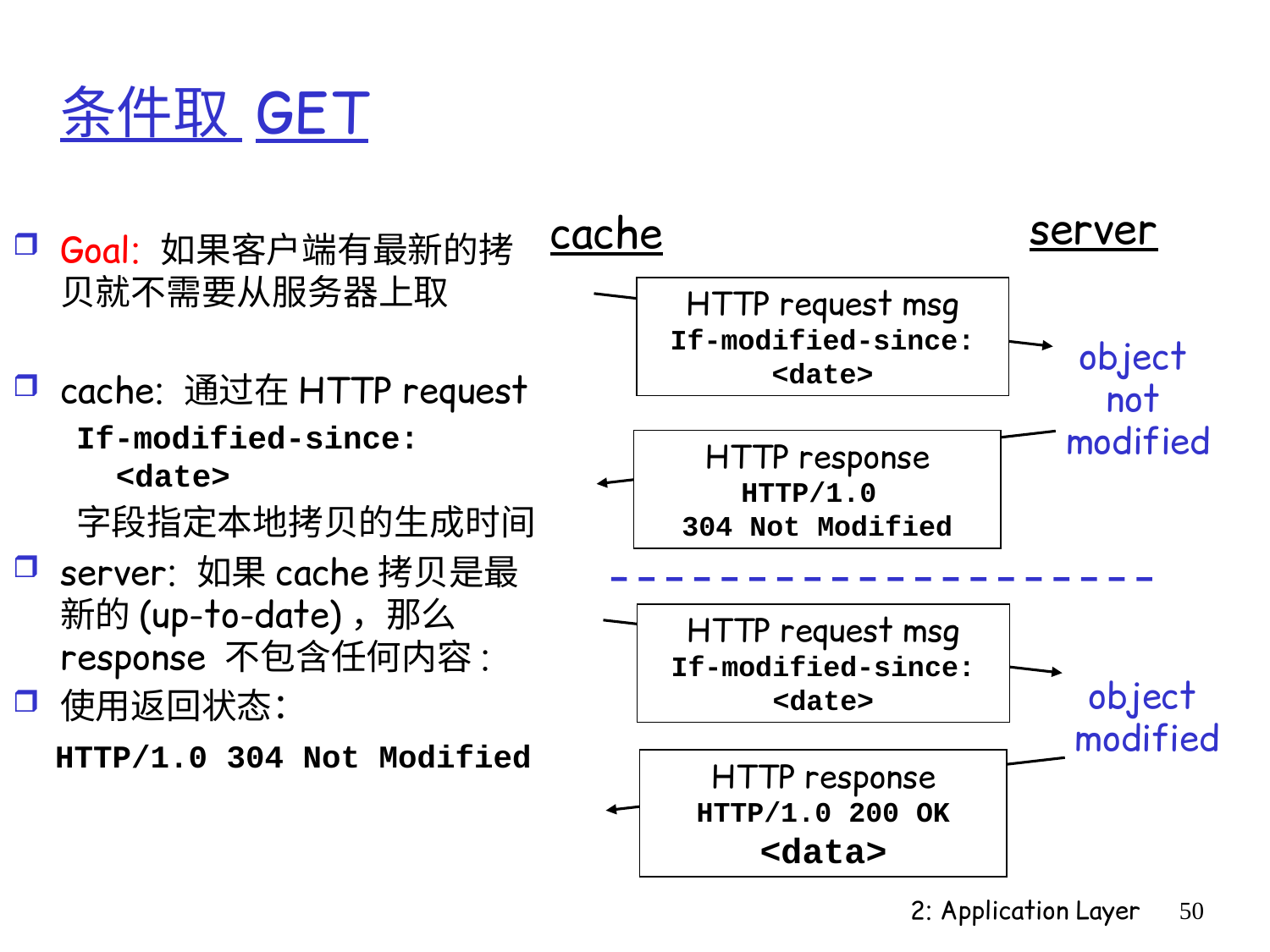

# 条件取 GET
server
cache
Goal: 如果客户端有最新的拷贝就不需要从服务器上取

cache: 通过在HTTP request
If-modified-since: <date>
字段指定本地拷贝的生成时间
server: 如果cache拷贝是最新的(up-to-date)，那么response 不包含任何内容:
使用返回状态：
  HTTP/1.0 304 Not Modified
HTTP request msg
If-modified-since: <date>

object
not
modified
HTTP response
HTTP/1.0
304 Not Modified

HTTP request msg
If-modified-since: <date>

object
modified
HTTP response
HTTP/1.0 200 OK
<data>

2: Application Layer
50